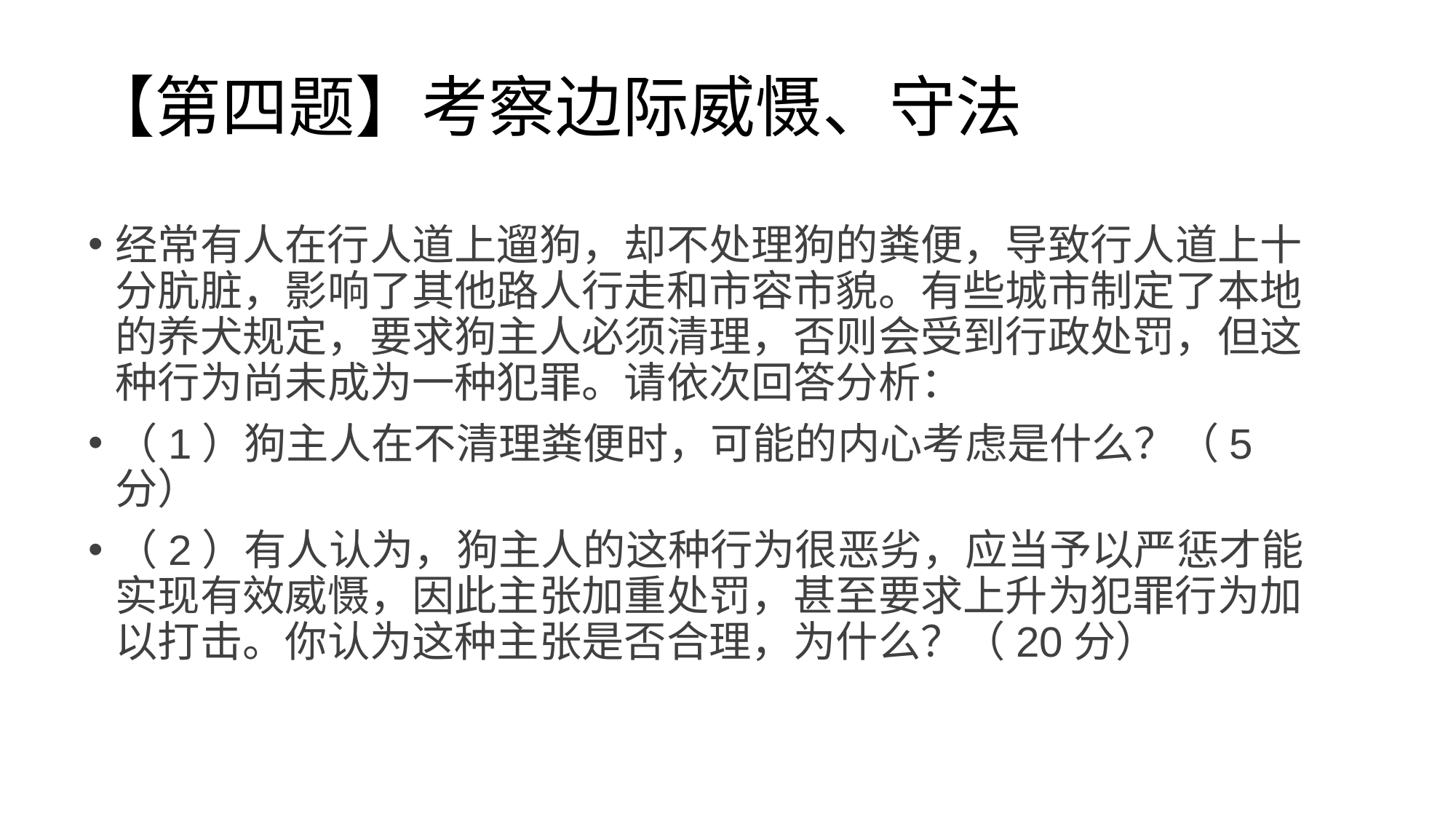

# 【第四题】考察边际威慑、守法
经常有人在行人道上遛狗，却不处理狗的粪便，导致行人道上十分肮脏，影响了其他路人行走和市容市貌。有些城市制定了本地的养犬规定，要求狗主人必须清理，否则会受到行政处罚，但这种行为尚未成为一种犯罪。请依次回答分析：
（1）狗主人在不清理粪便时，可能的内心考虑是什么？（5分）
（2）有人认为，狗主人的这种行为很恶劣，应当予以严惩才能实现有效威慑，因此主张加重处罚，甚至要求上升为犯罪行为加以打击。你认为这种主张是否合理，为什么？（20分）